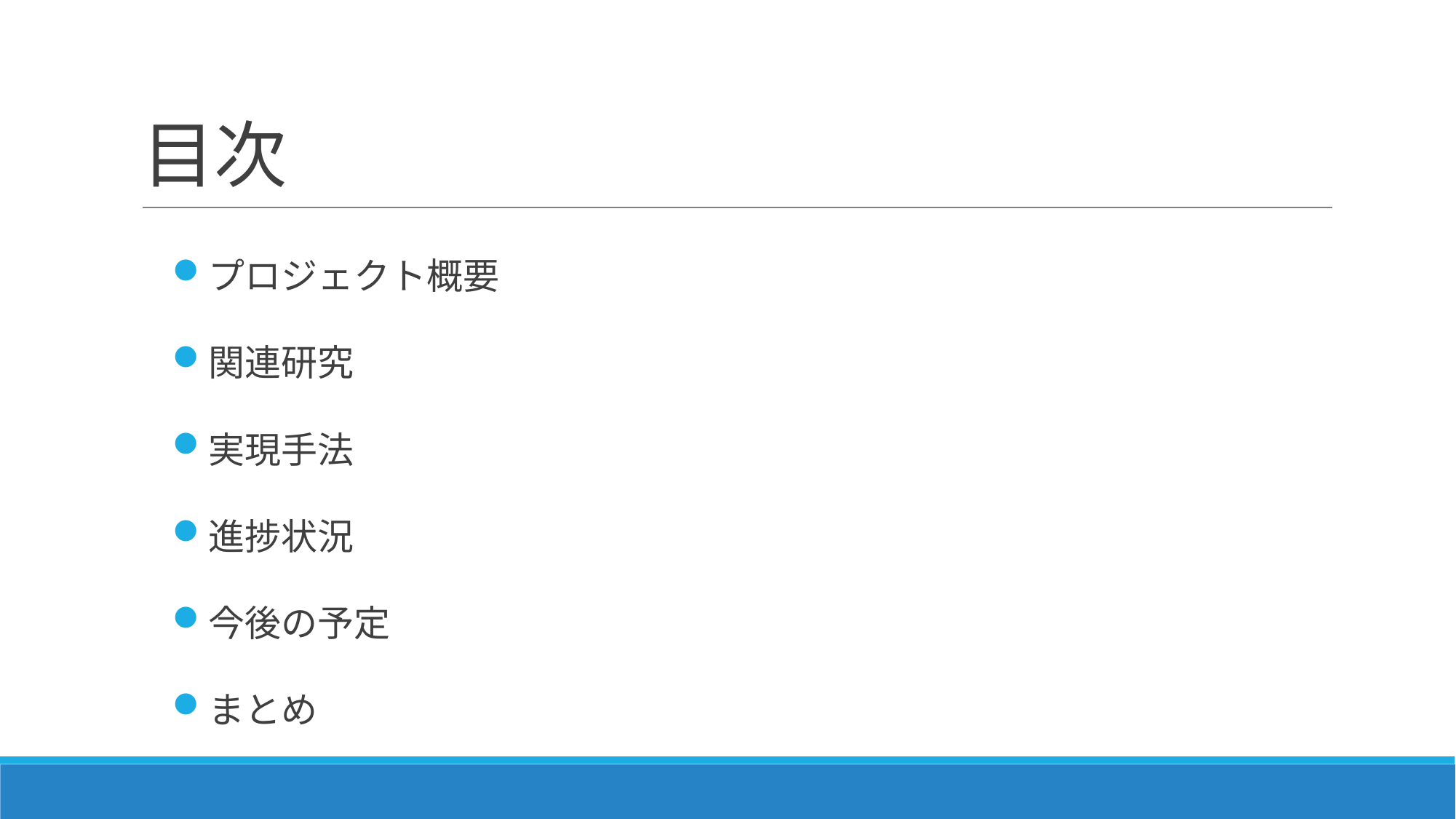

# 目次
プロジェクト概要
関連研究
実現手法
進捗状況
今後の予定
まとめ
2